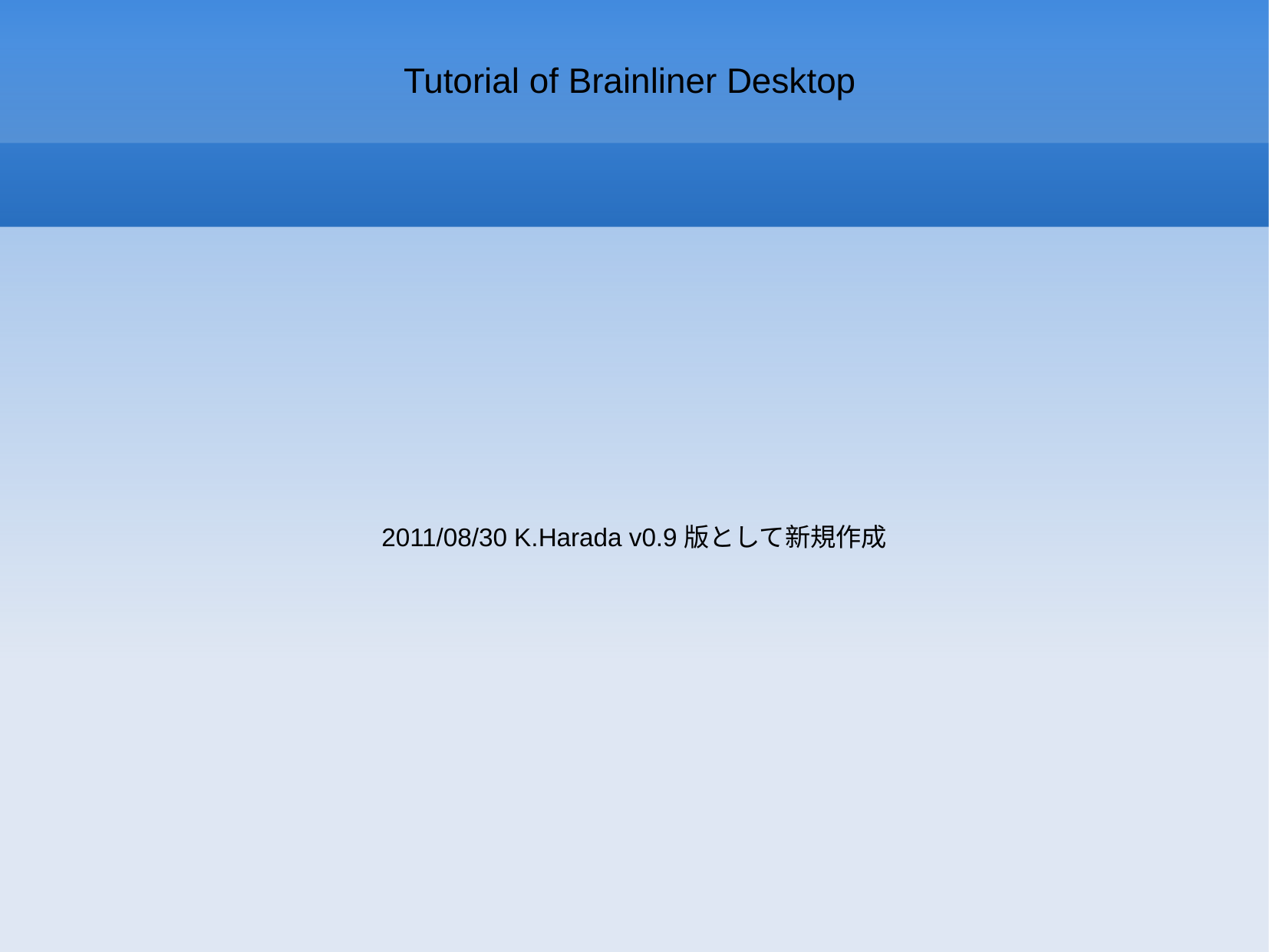

Tutorial of Brainliner Desktop
2011/08/30 K.Harada v0.9版として新規作成